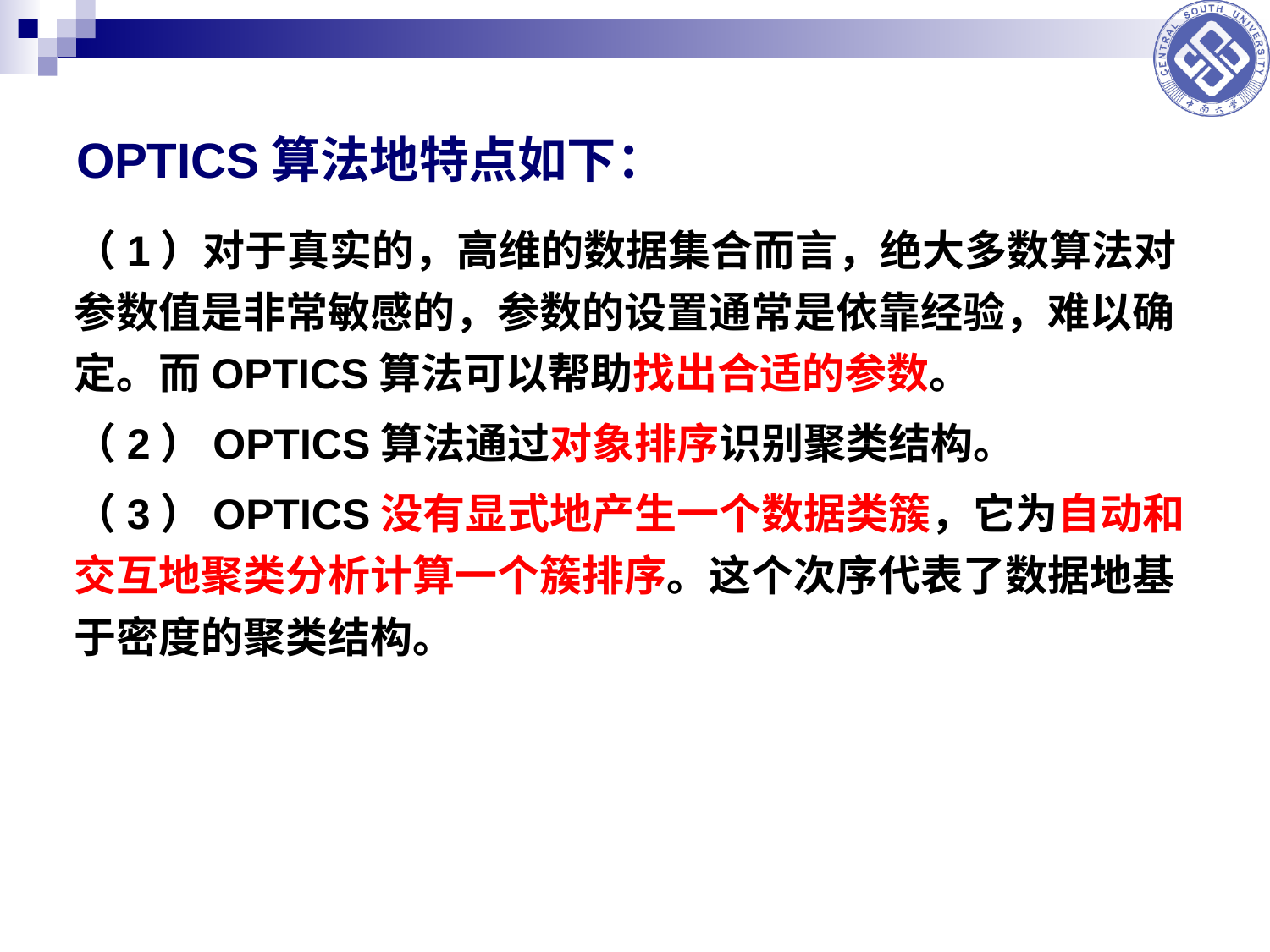

# OPTICS算法地特点如下：
（1）对于真实的，高维的数据集合而言，绝大多数算法对参数值是非常敏感的，参数的设置通常是依靠经验，难以确定。而OPTICS算法可以帮助找出合适的参数。
（2）OPTICS算法通过对象排序识别聚类结构。
（3）OPTICS没有显式地产生一个数据类簇，它为自动和交互地聚类分析计算一个簇排序。这个次序代表了数据地基于密度的聚类结构。